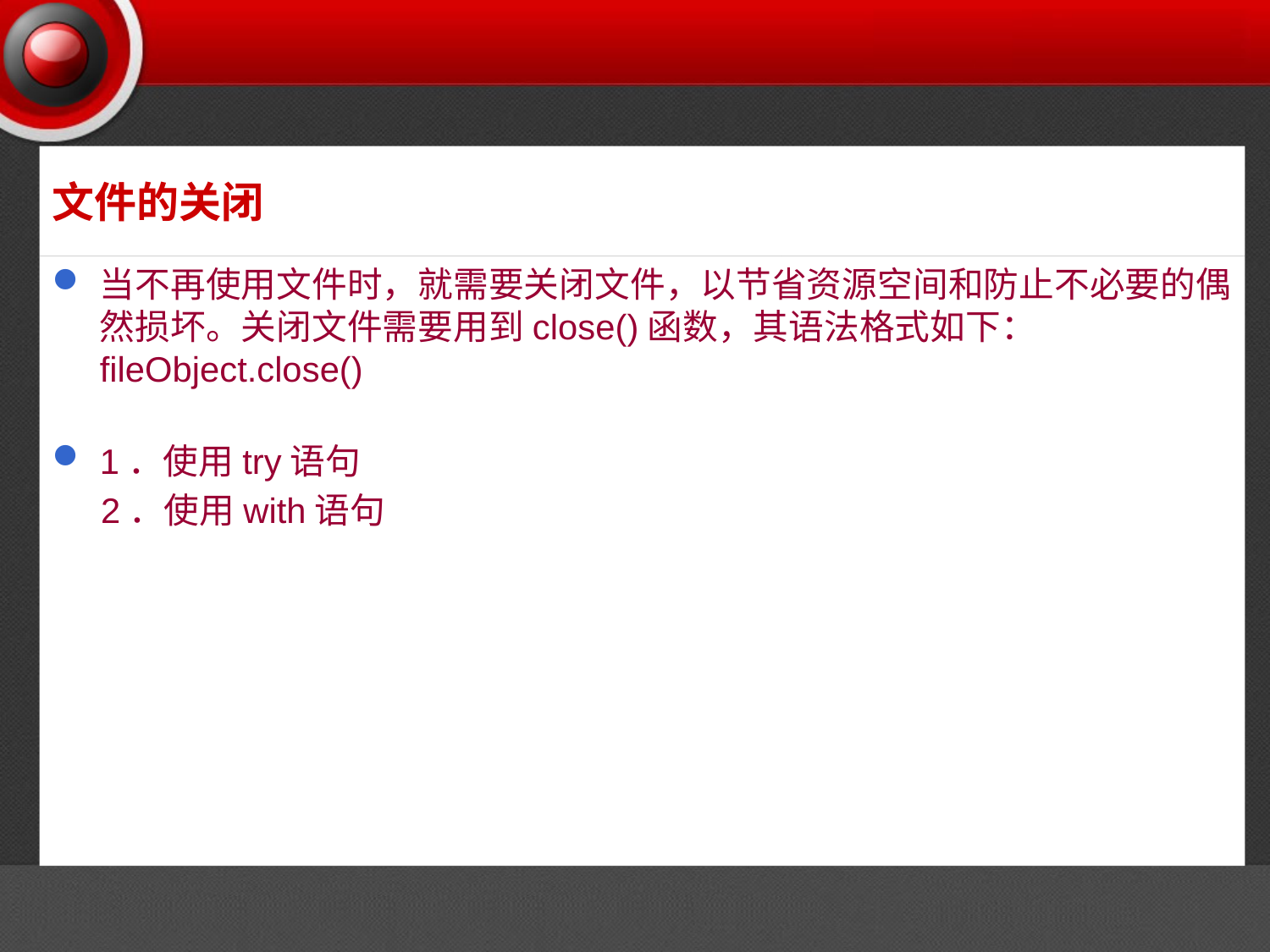

# 文件的关闭
当不再使用文件时，就需要关闭文件，以节省资源空间和防止不必要的偶然损坏。关闭文件需要用到close()函数，其语法格式如下：fileObject.close()
1．使用try语句
     2．使用with语句